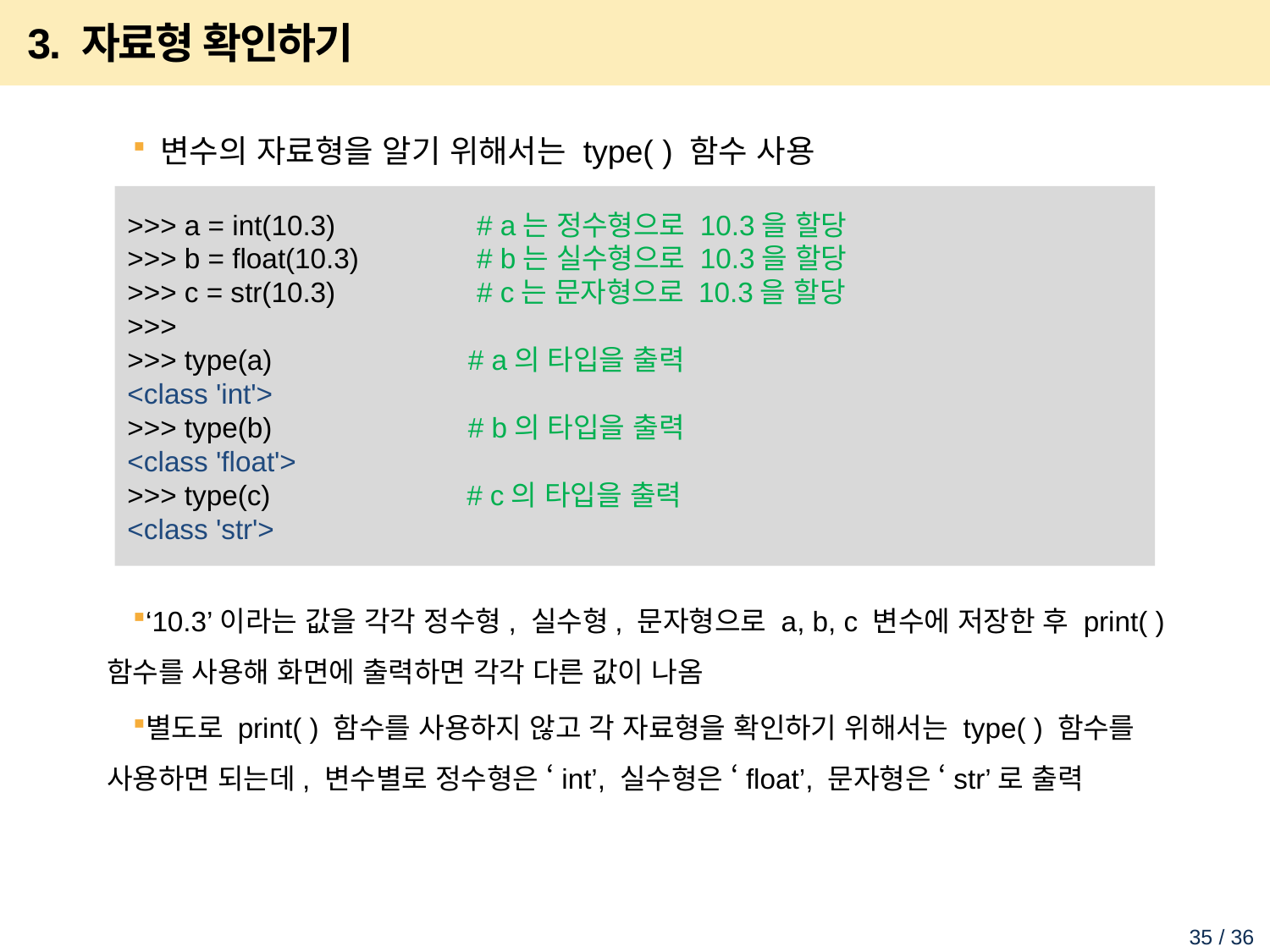

# 3. 자료형 확인하기
 변수의 자료형을 알기 위해서는 type( ) 함수 사용

‘10.3’이라는 값을 각각 정수형, 실수형, 문자형으로 a, b, c 변수에 저장한 후 print( ) 함수를 사용해 화면에 출력하면 각각 다른 값이 나옴
별도로 print( ) 함수를 사용하지 않고 각 자료형을 확인하기 위해서는 type( ) 함수를 사용하면 되는데, 변수별로 정수형은 ‘int’, 실수형은 ‘float’, 문자형은 ‘str’로 출력

>>> a = int(10.3)                  # a는 정수형으로 10.3을 할당
>>> b = float(10.3)               # b는 실수형으로 10.3을 할당
>>> c = str(10.3)                  # c는 문자형으로 10.3을 할당
>>>
>>> type(a)                         # a의 타입을 출력
<class 'int'>
>>> type(b)                         # b의 타입을 출력
<class 'float'>
>>> type(c)                         # c의 타입을 출력
<class 'str'>